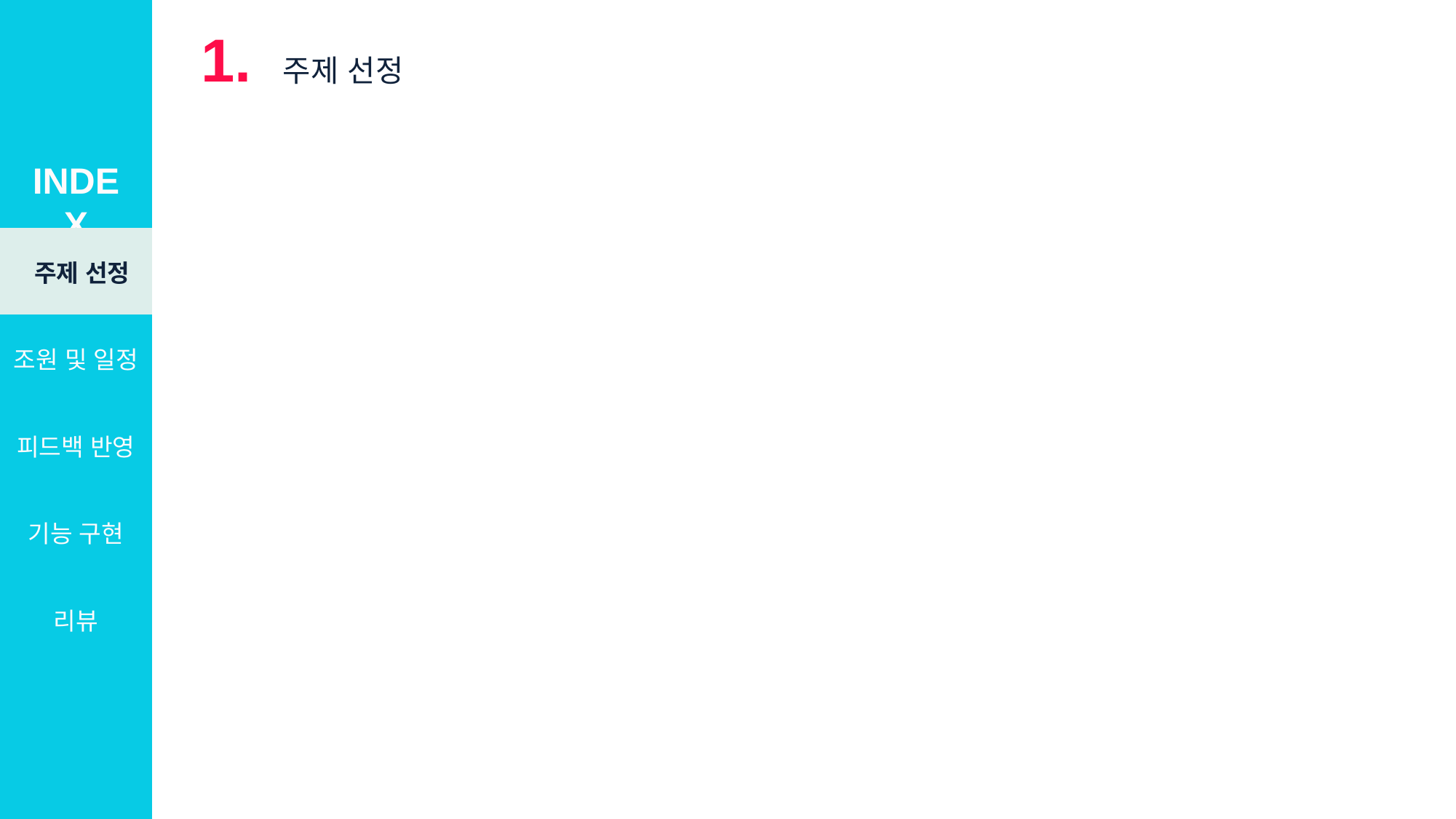

1. 주제 선정
INDEX
| 주제 선정 |
| --- |
| 조원 및 일정 |
| 피드백 반영 |
| 기능 구현 |
| 리뷰 |